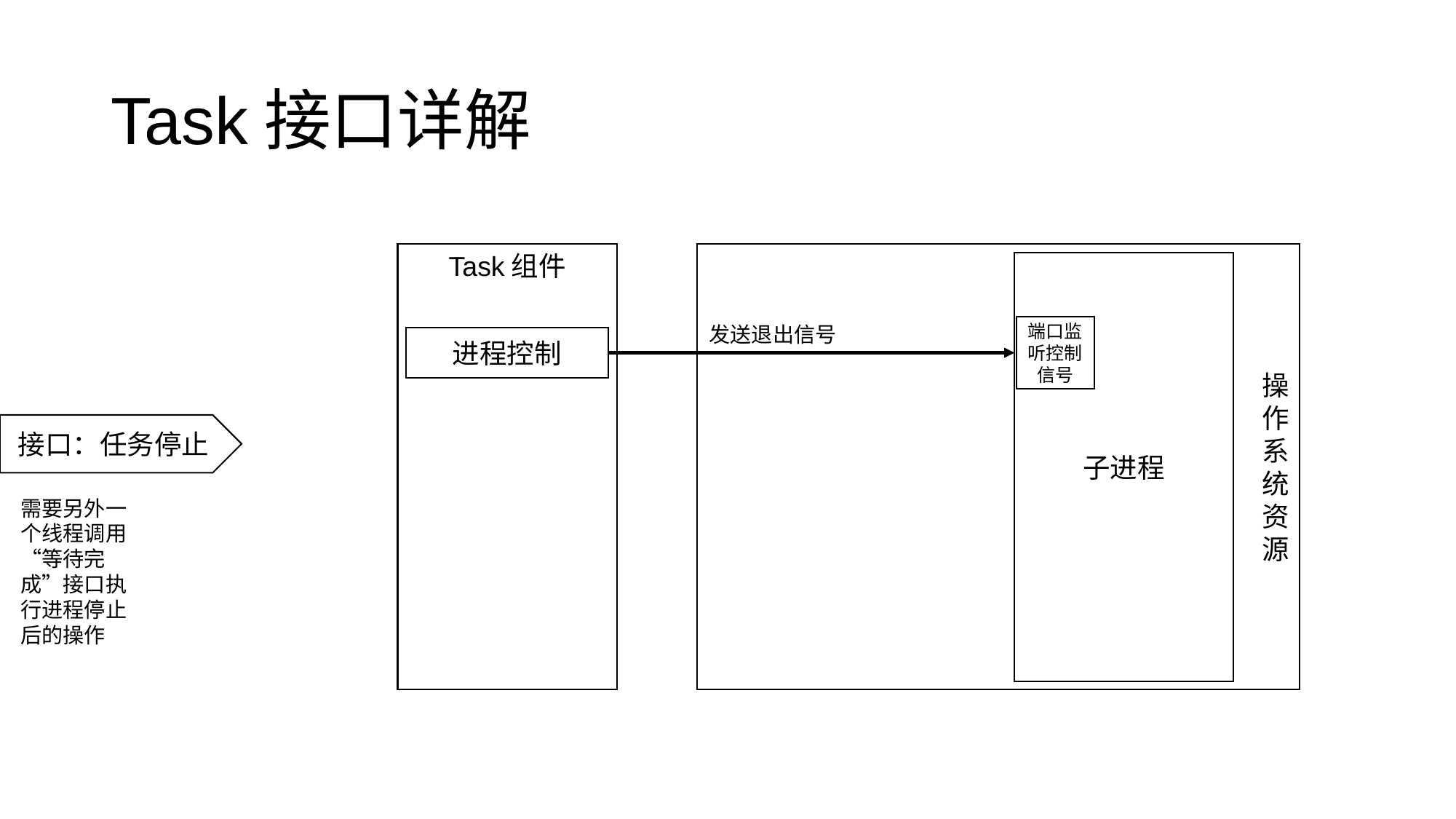

# Task接口详解
Task组件
进程控制
操
作
系
统
资
源
子进程
端口监听控制信号
发送退出信号
接口：任务停止
需要另外一个线程调用“等待完成”接口执行进程停止后的操作